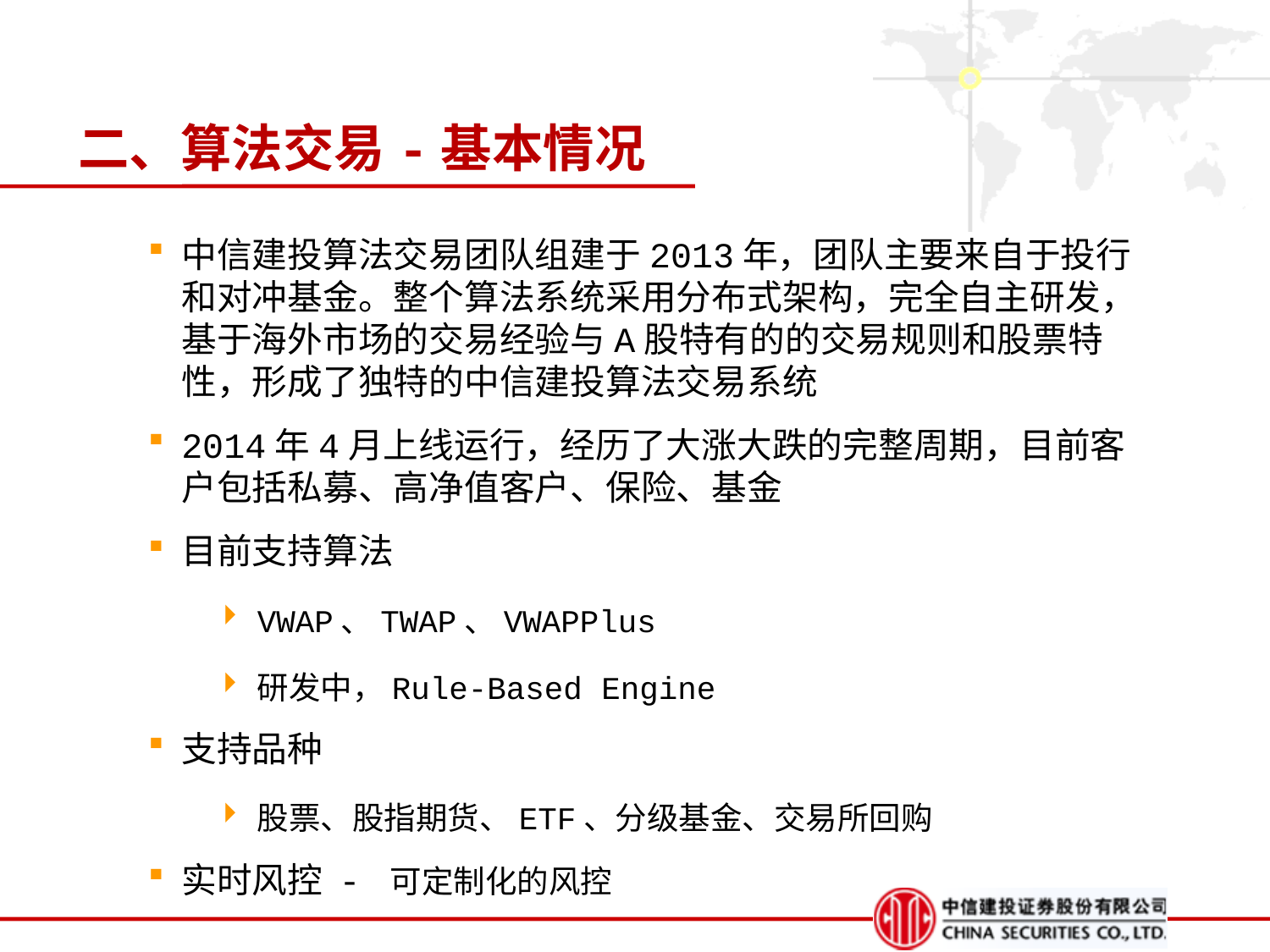

# 二、算法交易-基本情况
中信建投算法交易团队组建于2013年，团队主要来自于投行和对冲基金。整个算法系统采用分布式架构，完全自主研发，基于海外市场的交易经验与A股特有的的交易规则和股票特性，形成了独特的中信建投算法交易系统
2014年4月上线运行，经历了大涨大跌的完整周期，目前客户包括私募、高净值客户、保险、基金
目前支持算法
VWAP、TWAP、VWAPPlus
研发中，Rule-Based Engine
支持品种
股票、股指期货、ETF、分级基金、交易所回购
实时风控 - 可定制化的风控